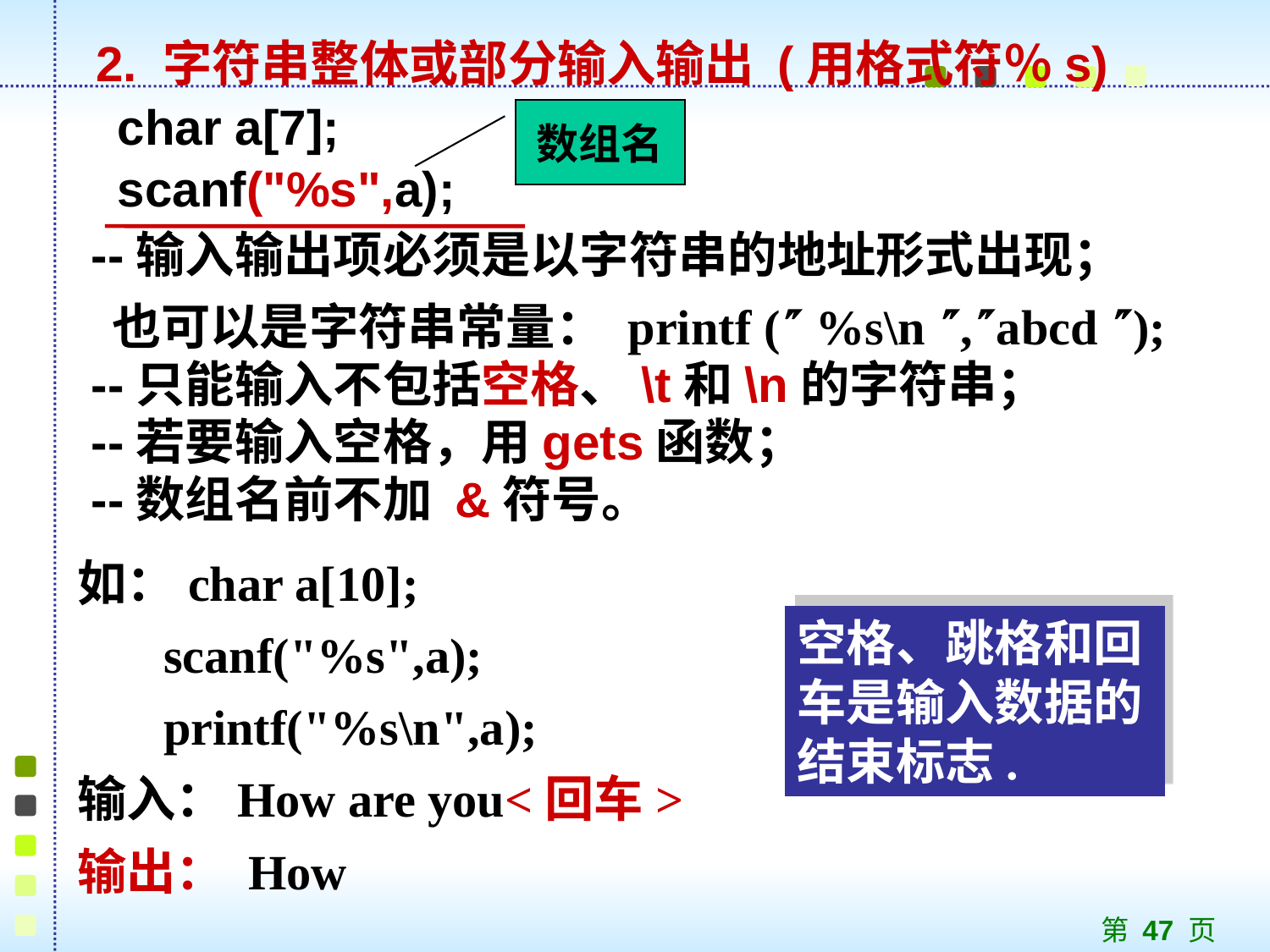

2. 字符串整体或部分输入输出 (用格式符％s)
char a[7];
scanf("%s",a);
数组名
 --输入输出项必须是以字符串的地址形式出现；
  也可以是字符串常量： printf (″ %s\n ″,″abcd ″);
 --只能输入不包括空格、\t和\n的字符串；
 --若要输入空格，用gets函数；
 --数组名前不加 &符号。

如：char a[10];
       scanf("%s",a);
       printf("%s\n",a);
输入：How are you<回车>
输出： How
空格、跳格和回车是输入数据的结束标志.
   第 47 页